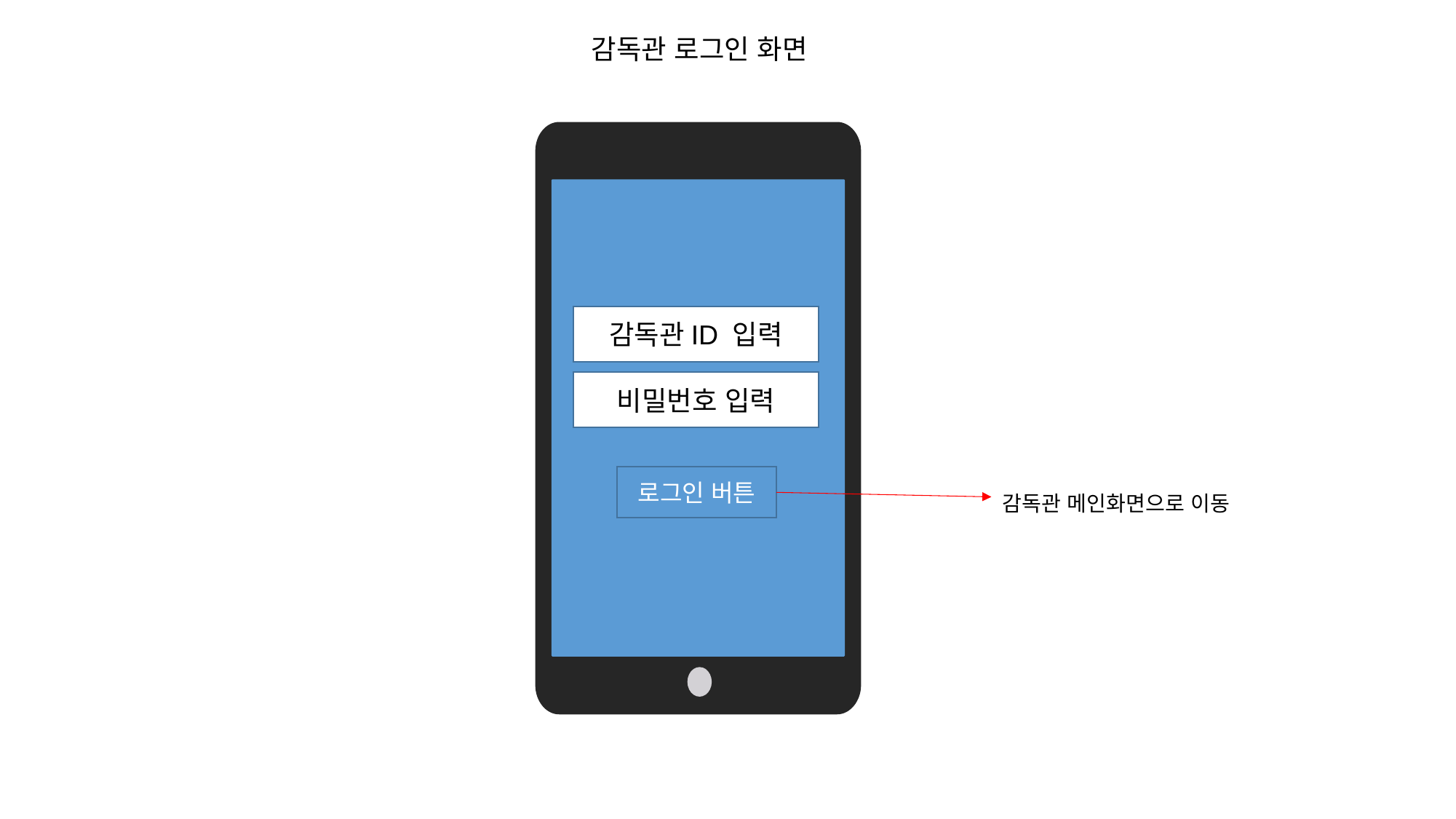

감독관 로그인 화면

감독관ID 입력
비밀번호 입력
로그인 버튼
감독관 메인화면으로 이동